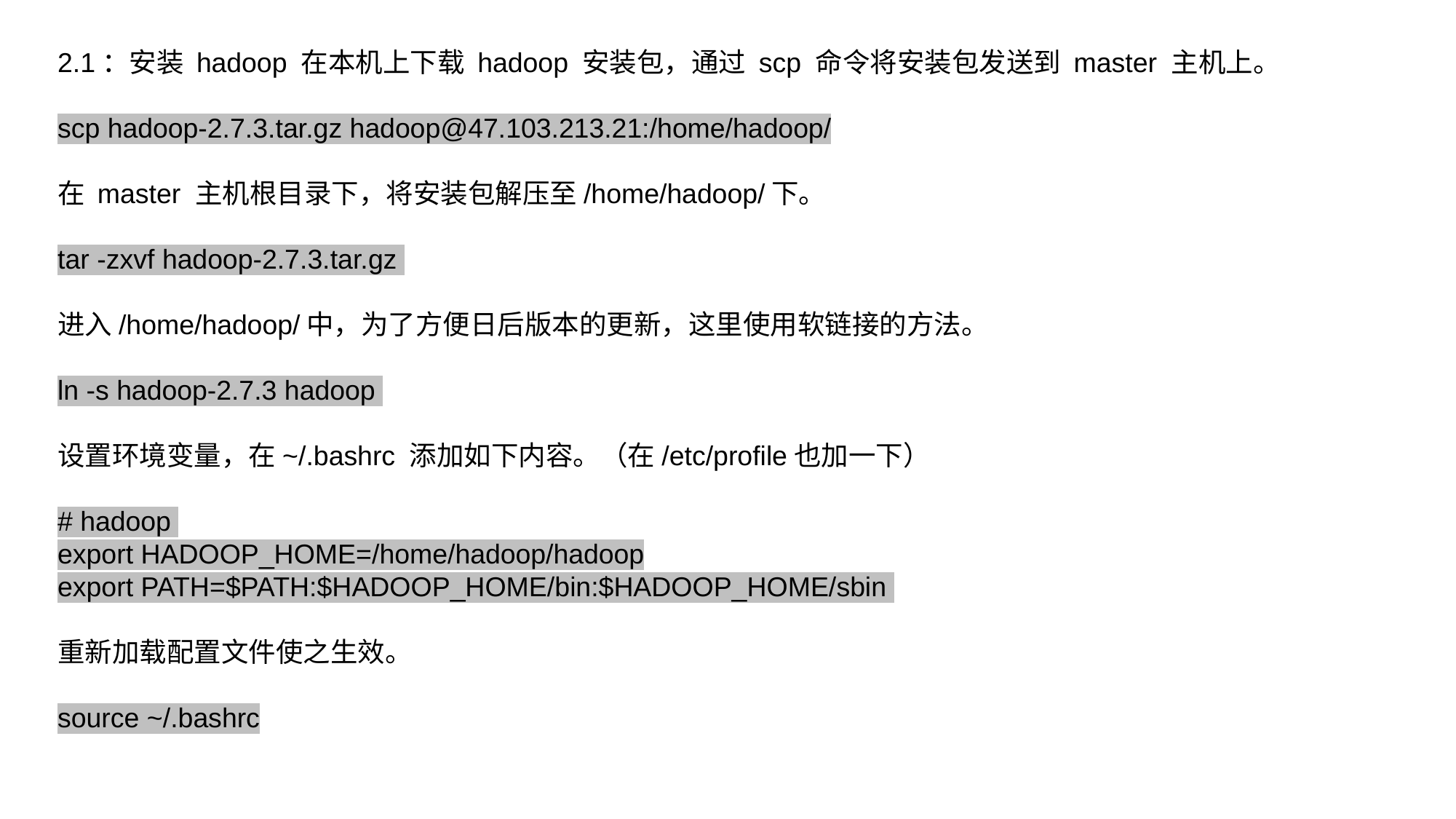

2.1：安装 hadoop 在本机上下载 hadoop 安装包，通过 scp 命令将安装包发送到 master 主机上。

scp hadoop-2.7.3.tar.gz hadoop@47.103.213.21:/home/hadoop/

在 master 主机根⽬录下，将安装包解压⾄/home/hadoop/下。

tar -zxvf hadoop-2.7.3.tar.gz

进⼊/home/hadoop/中，为了⽅便⽇后版本的更新，这⾥使⽤软链接的⽅法。

ln -s hadoop-2.7.3 hadoop

设置环境变量，在~/.bashrc 添加如下内容。（在/etc/profile也加一下）

# hadoop
export HADOOP_HOME=/home/hadoop/hadoop
export PATH=$PATH:$HADOOP_HOME/bin:$HADOOP_HOME/sbin

重新加载配置⽂件使之⽣效。

source ~/.bashrc